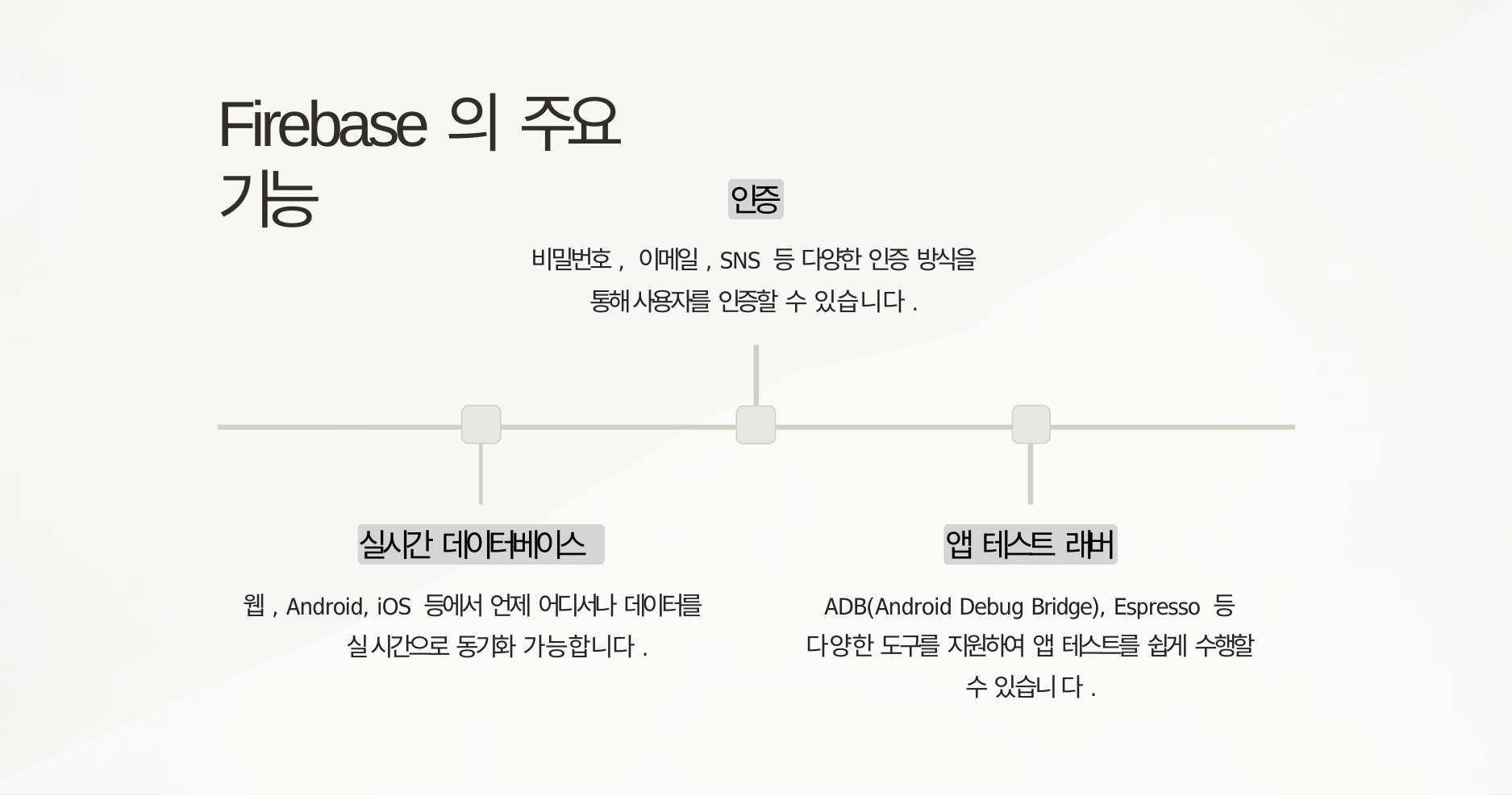

# Firebase의 주요 기능
인증
비밀번호, 이메일, SNS 등 다양한 인증 방식을 통해 사용자를 인증할 수 있습니다.

실시간 데이터베이스
앱 테스트 래버

웹, Android, iOS 등에서 언제 어디서나 데이터를 실 시간으로 동기화 가능합니다.
ADB(Android Debug Bridge), Espresso 등 다양한 도구를 지원하여 앱 테스트를 쉽게 수행할 수 있습니 다.